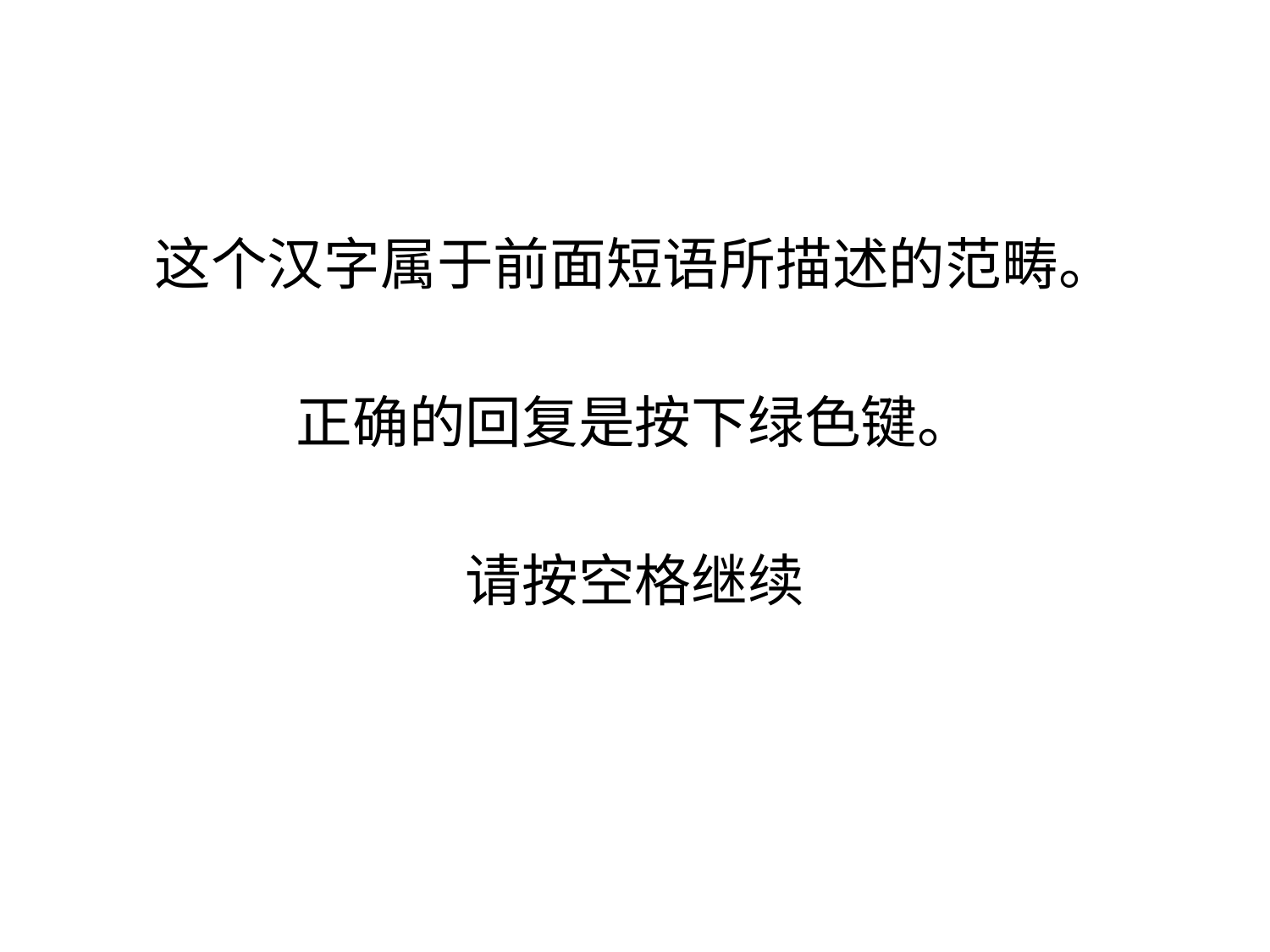

这个汉字属于前面短语所描述的范畴。

正确的回复是按下绿色键。

请按空格继续